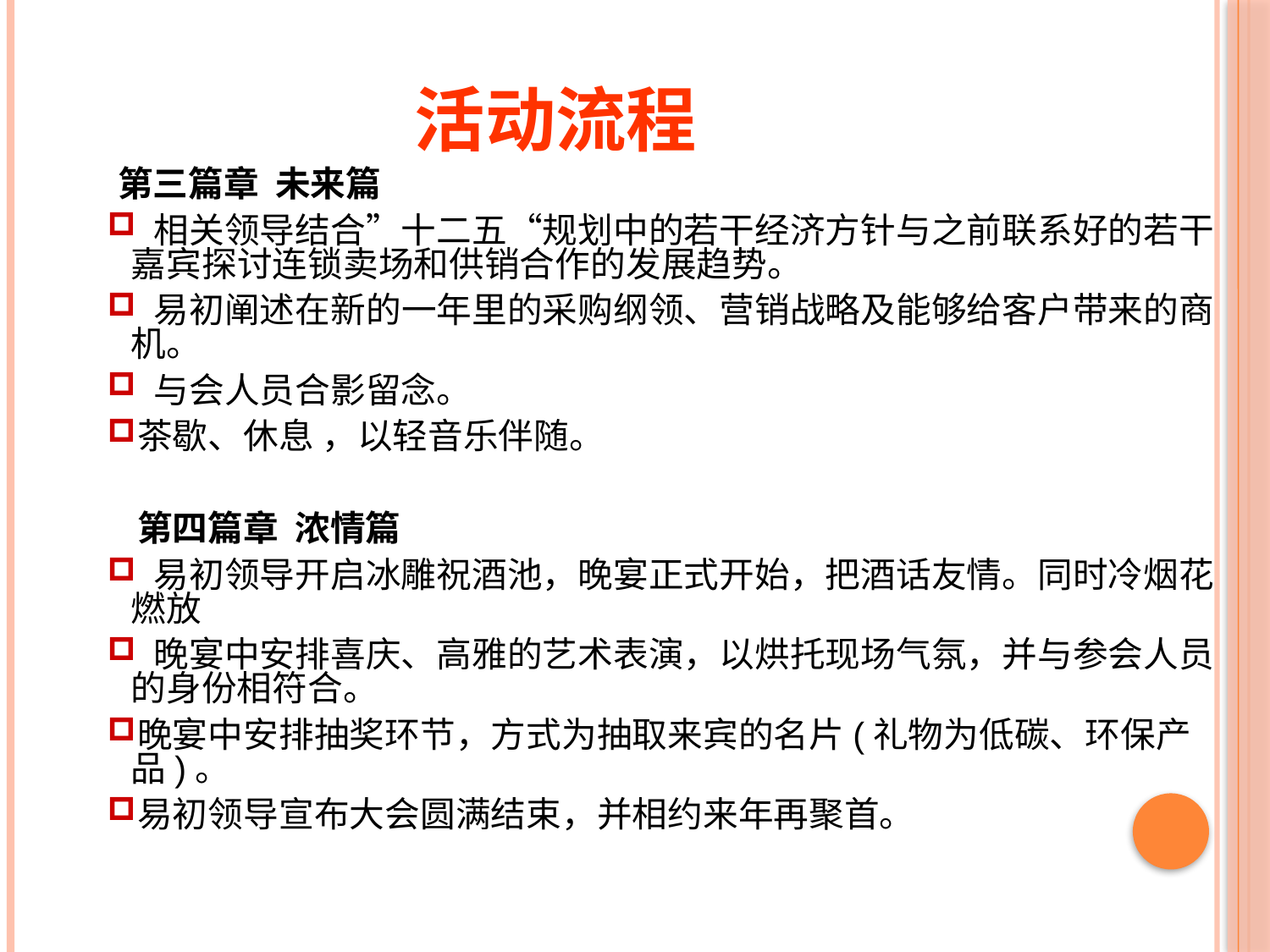

# 活动流程
       第三篇章  未来篇
 相关领导结合”十二五“规划中的若干经济方针与之前联系好的若干嘉宾探讨连锁卖场和供销合作的发展趋势。
 易初阐述在新的一年里的采购纲领、营销战略及能够给客户带来的商机。
 与会人员合影留念。
茶歇、休息 ，以轻音乐伴随。

第四篇章  浓情篇
 易初领导开启冰雕祝酒池，晚宴正式开始，把酒话友情。同时冷烟花燃放
 晚宴中安排喜庆、高雅的艺术表演，以烘托现场气氛，并与参会人员的身份相符合。
晚宴中安排抽奖环节，方式为抽取来宾的名片(礼物为低碳、环保产品)。
易初领导宣布大会圆满结束，并相约来年再聚首。